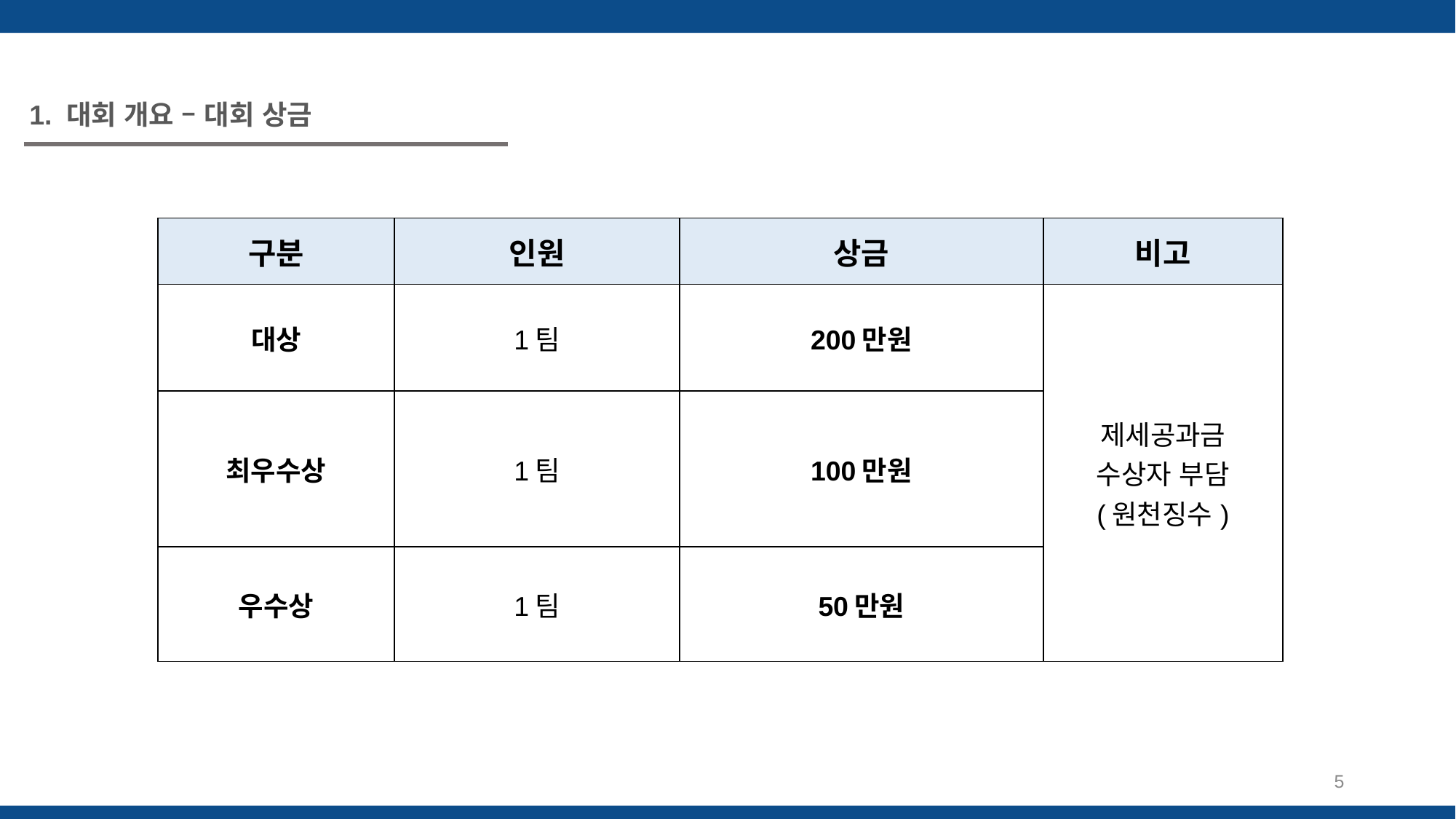

1. 대회 개요 – 대회 상금
| 구분 | 인원 | 상금 | 비고 |
| --- | --- | --- | --- |
| 대상 | 1팀 | 200만원 | 제세공과금 수상자 부담 (원천징수) |
| 최우수상 | 1팀 | 100만원 |  |
| 우수상 | 1팀 | 50만원 |  |

5